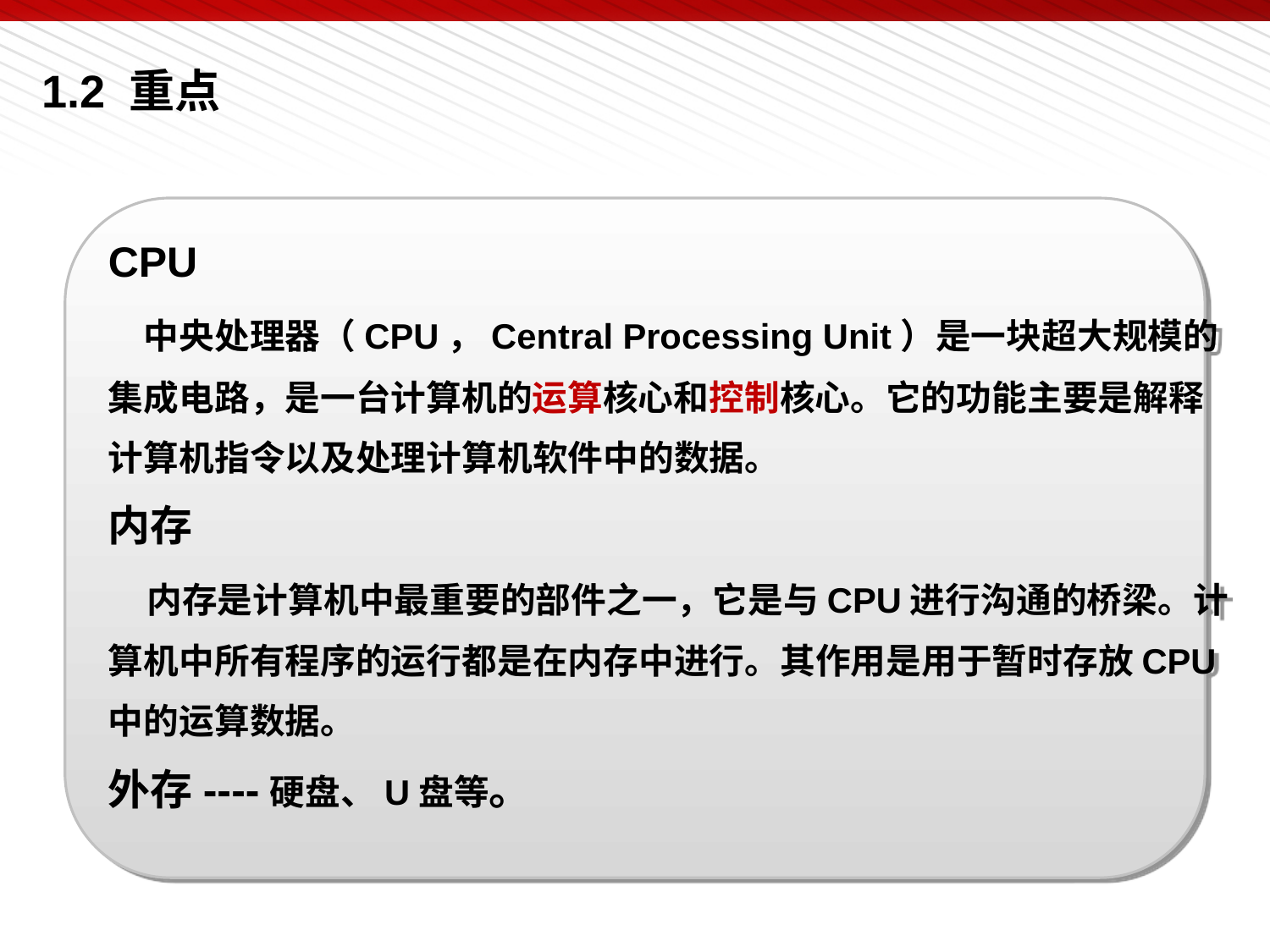

# 1.2 重点
CPU
   中央处理器（CPU，Central Processing Unit）是一块超大规模的
集成电路，是一台计算机的运算核心和控制核心。它的功能主要是解释
计算机指令以及处理计算机软件中的数据。
内存
   内存是计算机中最重要的部件之一，它是与CPU进行沟通的桥梁。计
算机中所有程序的运行都是在内存中进行。其作用是用于暂时存放CPU
中的运算数据。
外存----硬盘、U盘等。